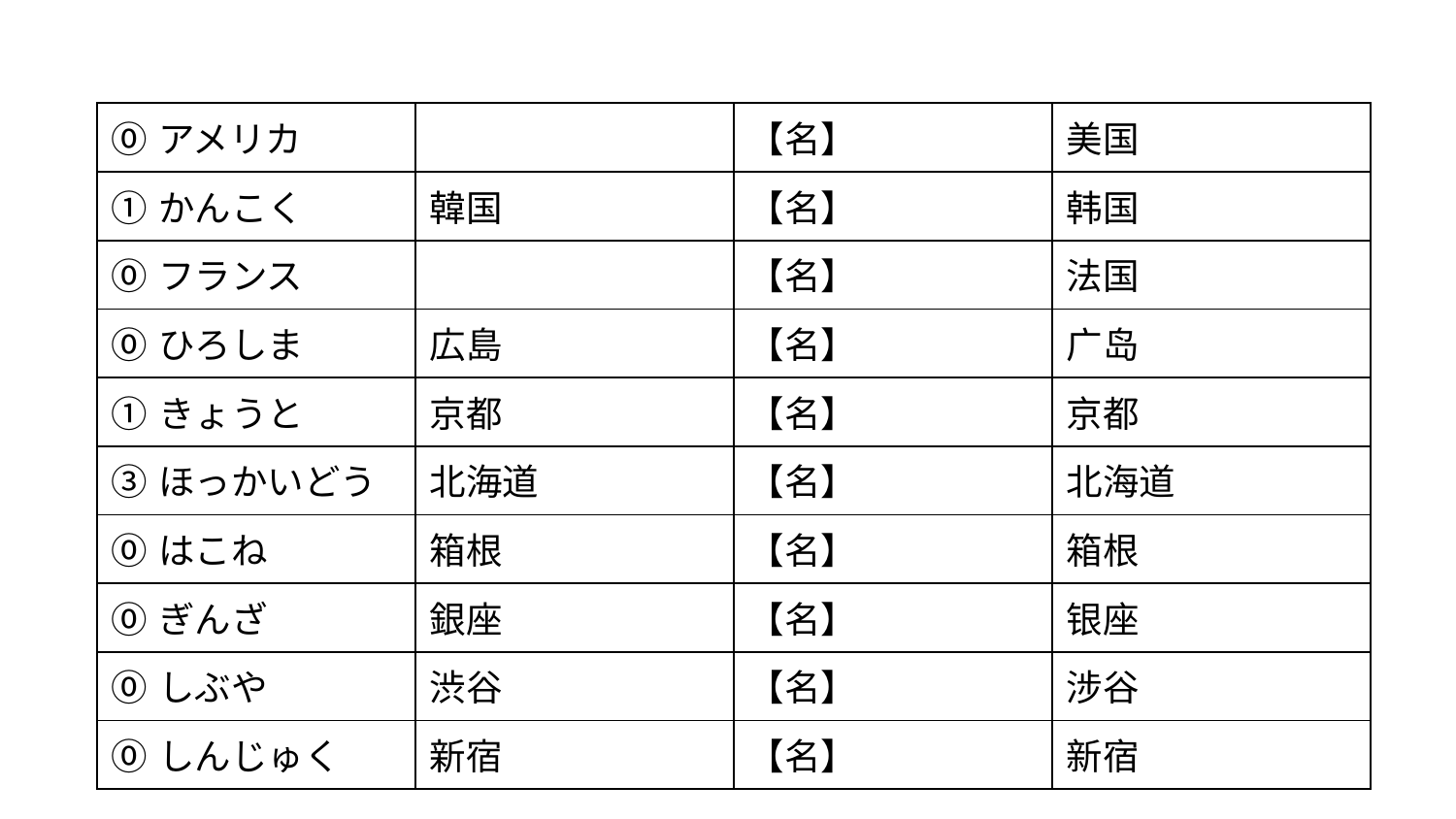

| ⓪アメリカ |  | 【名】 | 美国 |
| --- | --- | --- | --- |
| ①かんこく | 韓国 | 【名】 | 韩国 |
| ⓪フランス |  | 【名】 | 法国 |
| ⓪ひろしま | 広島 | 【名】 | 广岛 |
| ①きょうと | 京都 | 【名】 | 京都 |
| ③ほっかいどう | 北海道 | 【名】 | 北海道 |
| ⓪はこね | 箱根 | 【名】 | 箱根 |
| ⓪ぎんざ | 銀座 | 【名】 | 银座 |
| ⓪しぶや | 渋谷 | 【名】 | 涉谷 |
| ⓪しんじゅく | 新宿 | 【名】 | 新宿 |